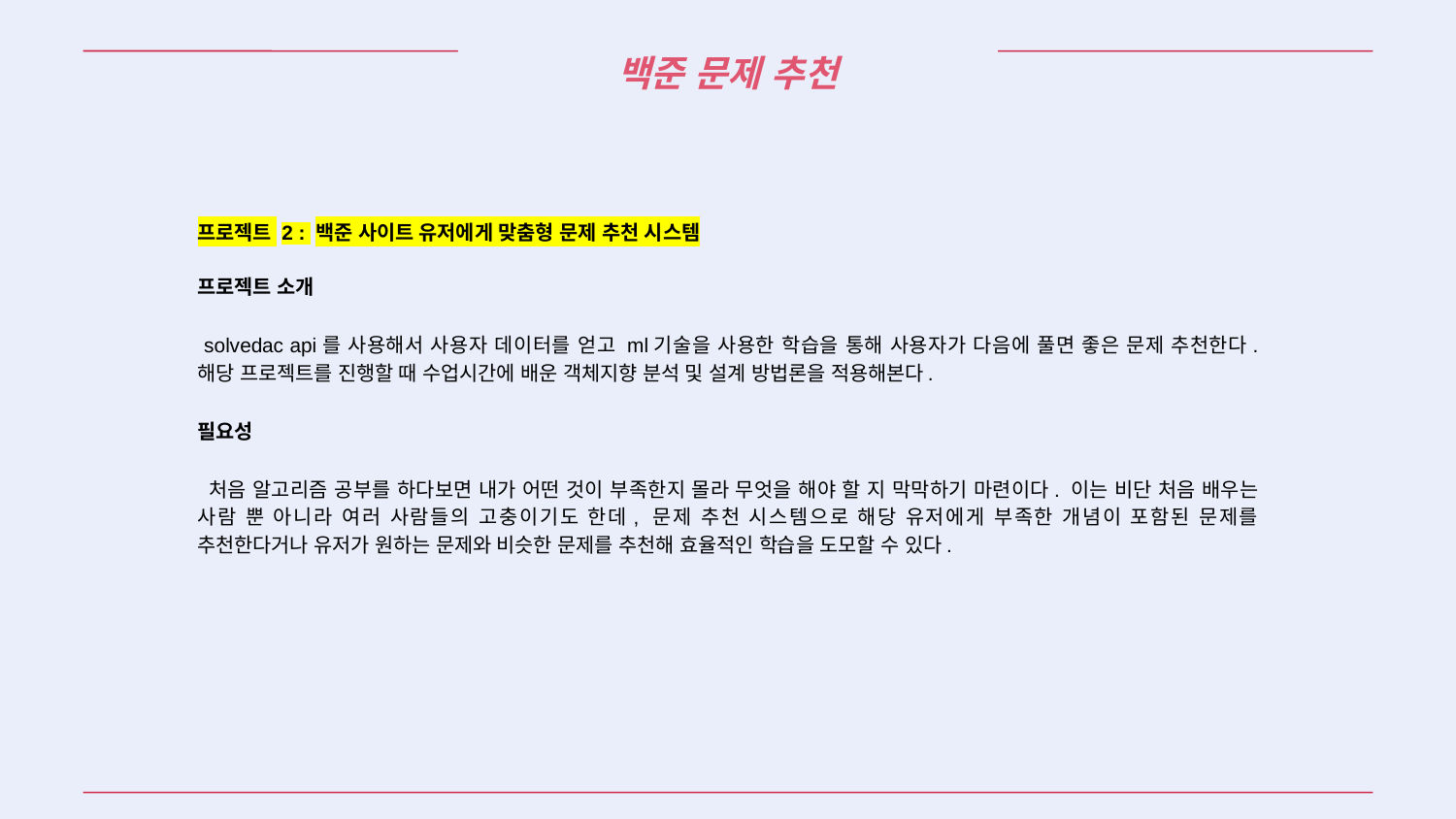

백준 문제 추천

프로젝트 2 : 백준 사이트 유저에게 맞춤형 문제 추천 시스템
프로젝트 소개
 solvedac api를 사용해서 사용자 데이터를 얻고 ml기술을 사용한 학습을 통해 사용자가 다음에 풀면 좋은 문제 추천한다. 해당 프로젝트를 진행할 때 수업시간에 배운 객체지향 분석 및 설계 방법론을 적용해본다.
필요성
 처음 알고리즘 공부를 하다보면 내가 어떤 것이 부족한지 몰라 무엇을 해야 할 지 막막하기 마련이다. 이는 비단 처음 배우는 사람 뿐 아니라 여러 사람들의 고충이기도 한데, 문제 추천 시스템으로 해당 유저에게 부족한 개념이 포함된 문제를 추천한다거나 유저가 원하는 문제와 비슷한 문제를 추천해 효율적인 학습을 도모할 수 있다.